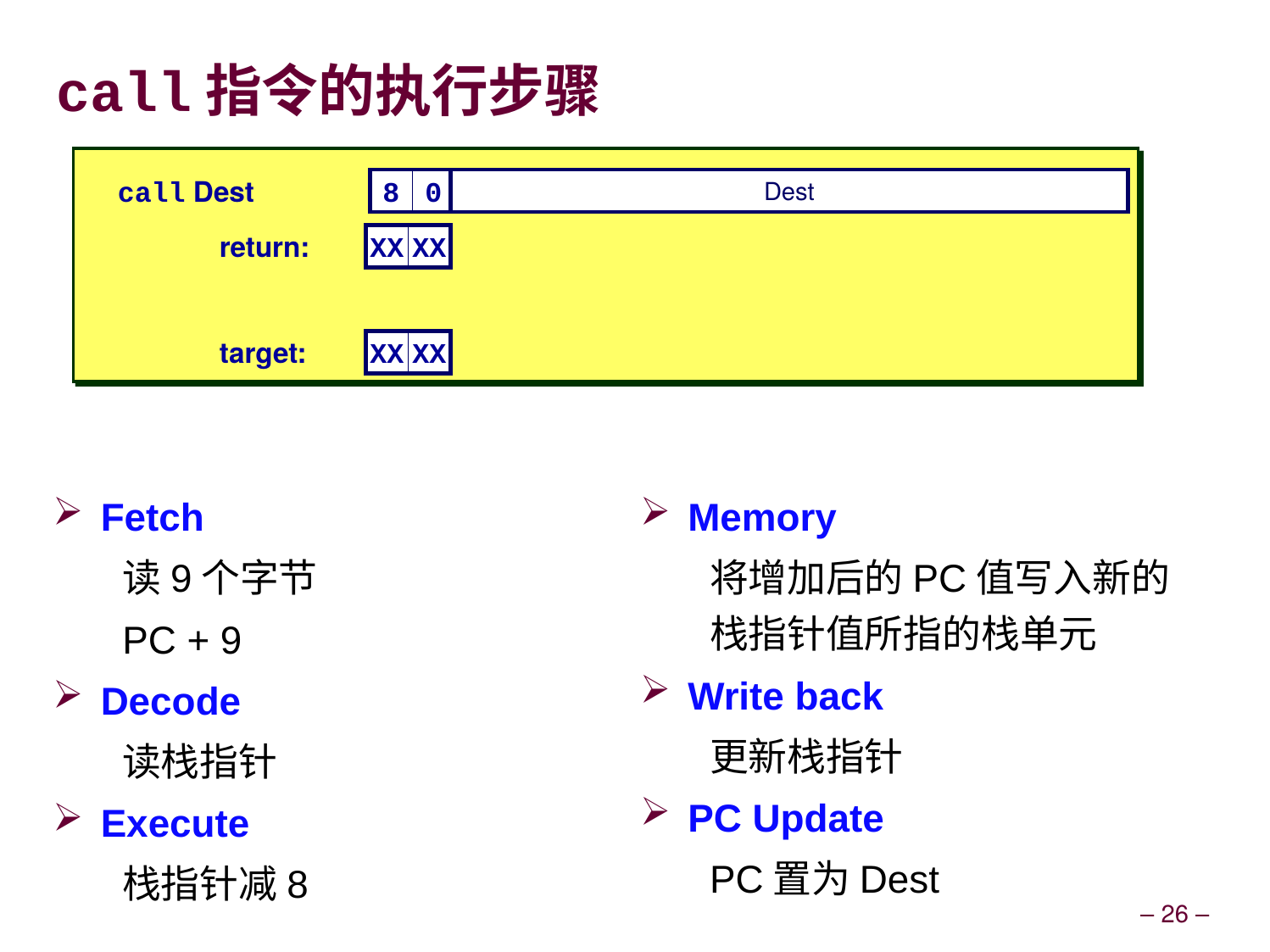

# call指令的执行步骤

call Dest
8

0
Dest
return:
XX

XX
target:
XX

XX
Fetch
读9个字节
PC + 9
Decode
读栈指针
Execute
栈指针减8
Memory
将增加后的PC值写入新的栈指针值所指的栈单元
Write back
更新栈指针
PC Update
PC置为Dest